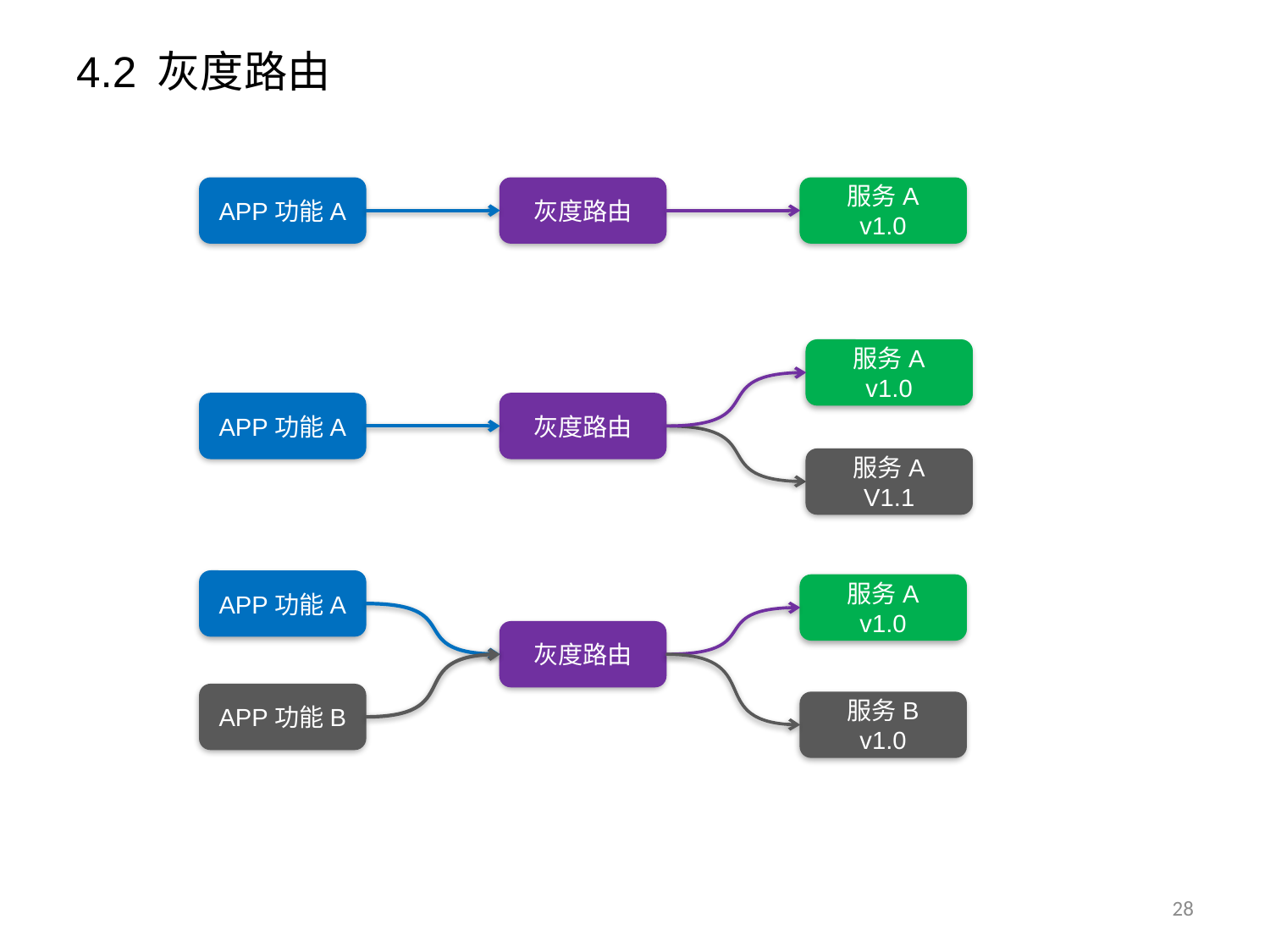

# 4.2 灰度路由
APP功能A
灰度路由
服务A
v1.0
服务A
v1.0
APP功能A
灰度路由
服务A
V1.1
APP功能A
服务A
v1.0
灰度路由
APP功能B
服务B
v1.0
28